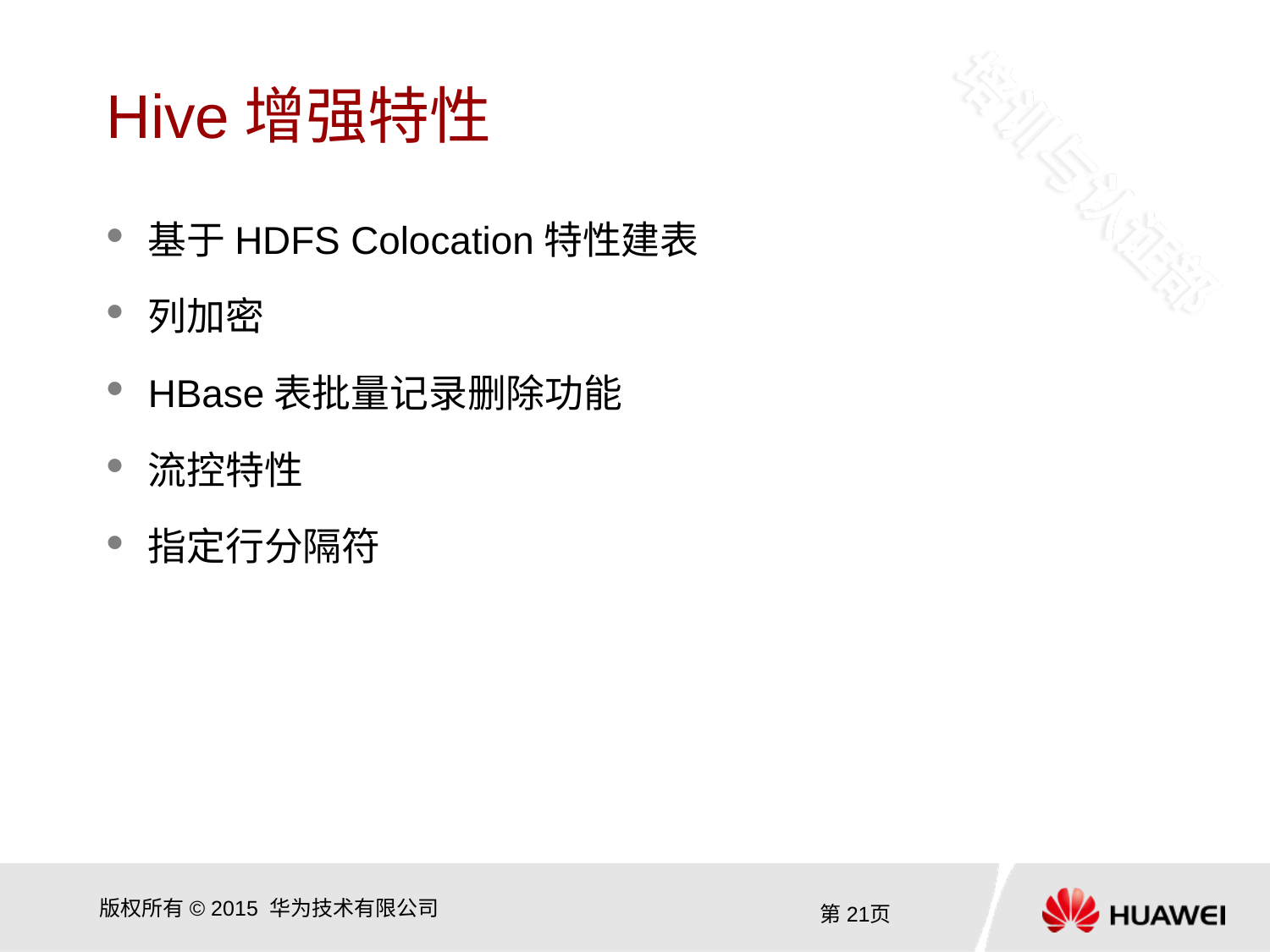

# Hive增强特性
基于HDFS Colocation特性建表
列加密
HBase表批量记录删除功能
流控特性
指定行分隔符